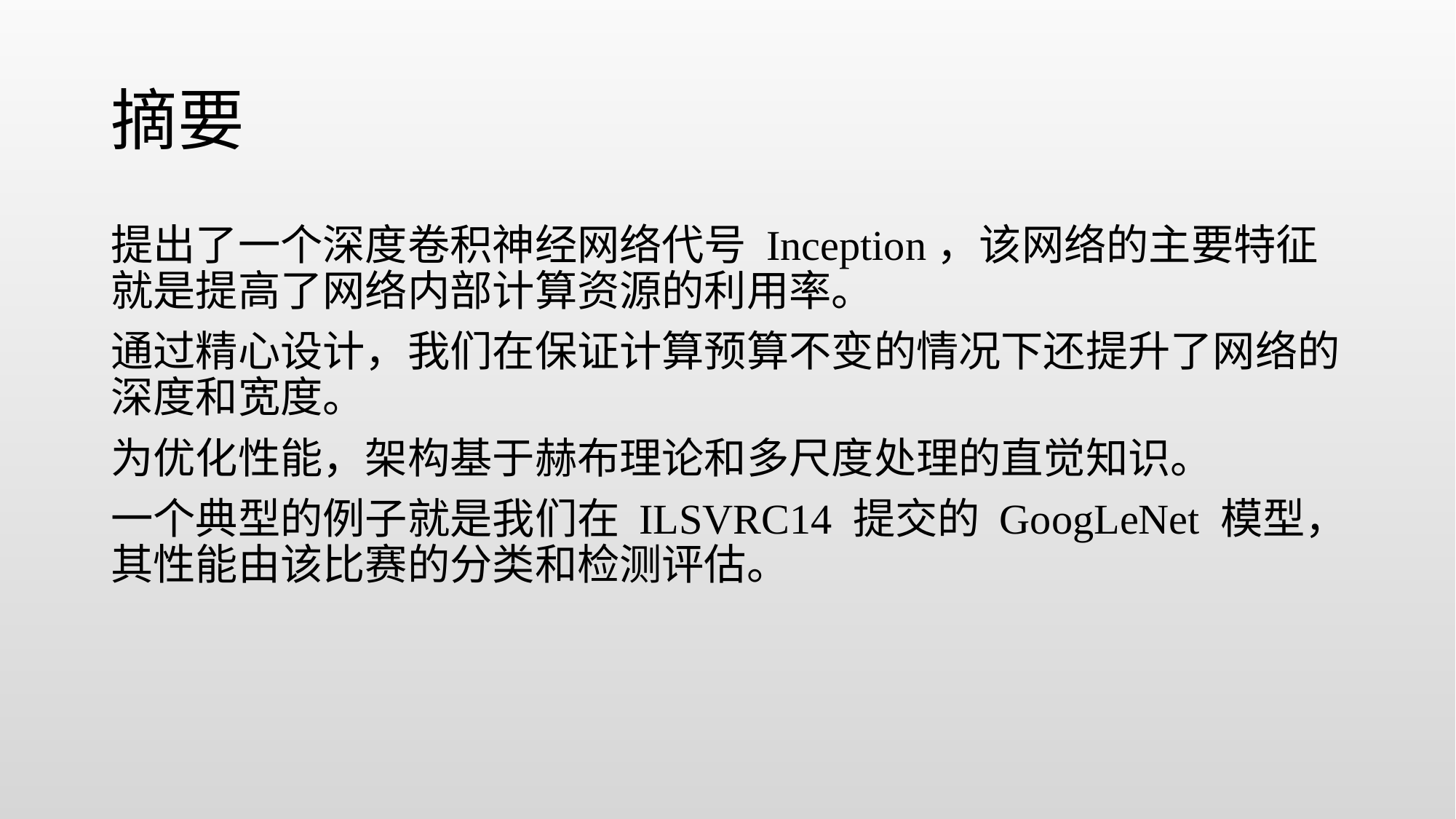

# 摘要
提出了一个深度卷积神经网络代号 Inception，该网络的主要特征就是提高了网络内部计算资源的利用率。
通过精心设计，我们在保证计算预算不变的情况下还提升了网络的深度和宽度。
为优化性能，架构基于赫布理论和多尺度处理的直觉知识。
一个典型的例子就是我们在 ILSVRC14 提交的 GoogLeNet 模型，其性能由该比赛的分类和检测评估。